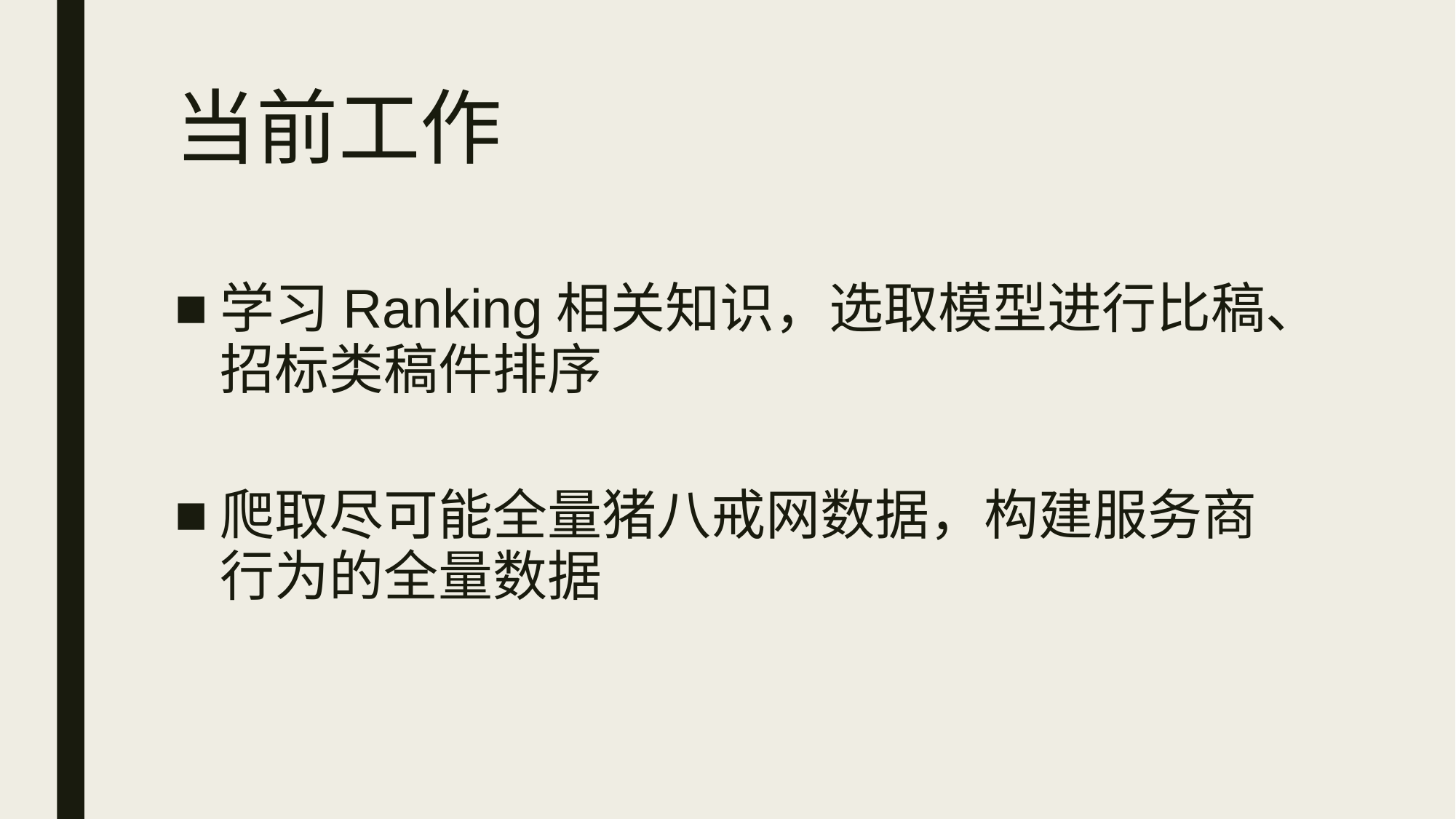

# 当前工作
学习Ranking相关知识，选取模型进行比稿、招标类稿件排序
爬取尽可能全量猪八戒网数据，构建服务商行为的全量数据